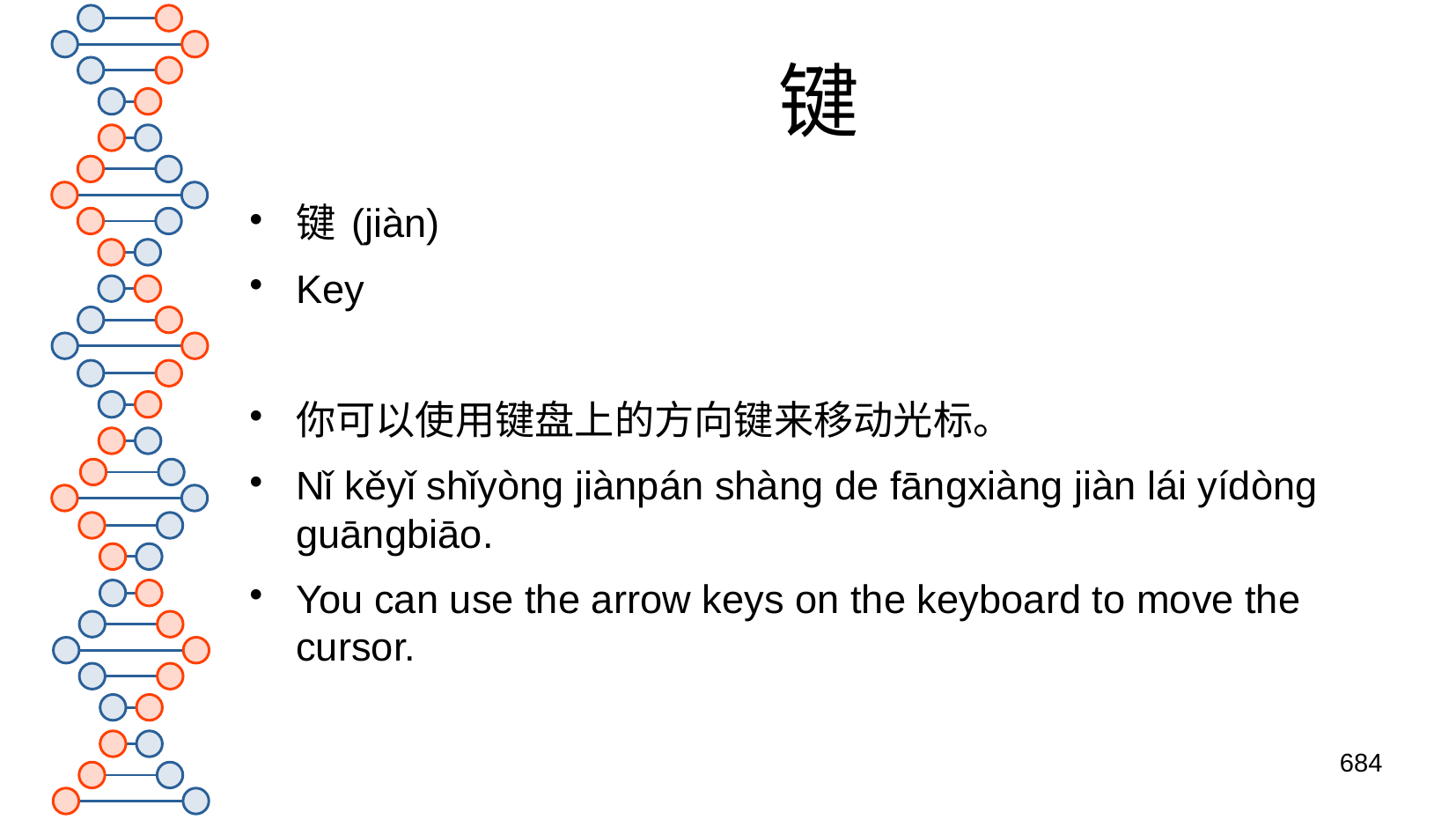

# 键
键 (jiàn)
Key

你可以使用键盘上的方向键来移动光标。
Nǐ kěyǐ shǐyòng jiànpán shàng de fāngxiàng jiàn lái yídòng guāngbiāo.
You can use the arrow keys on the keyboard to move the cursor.

684